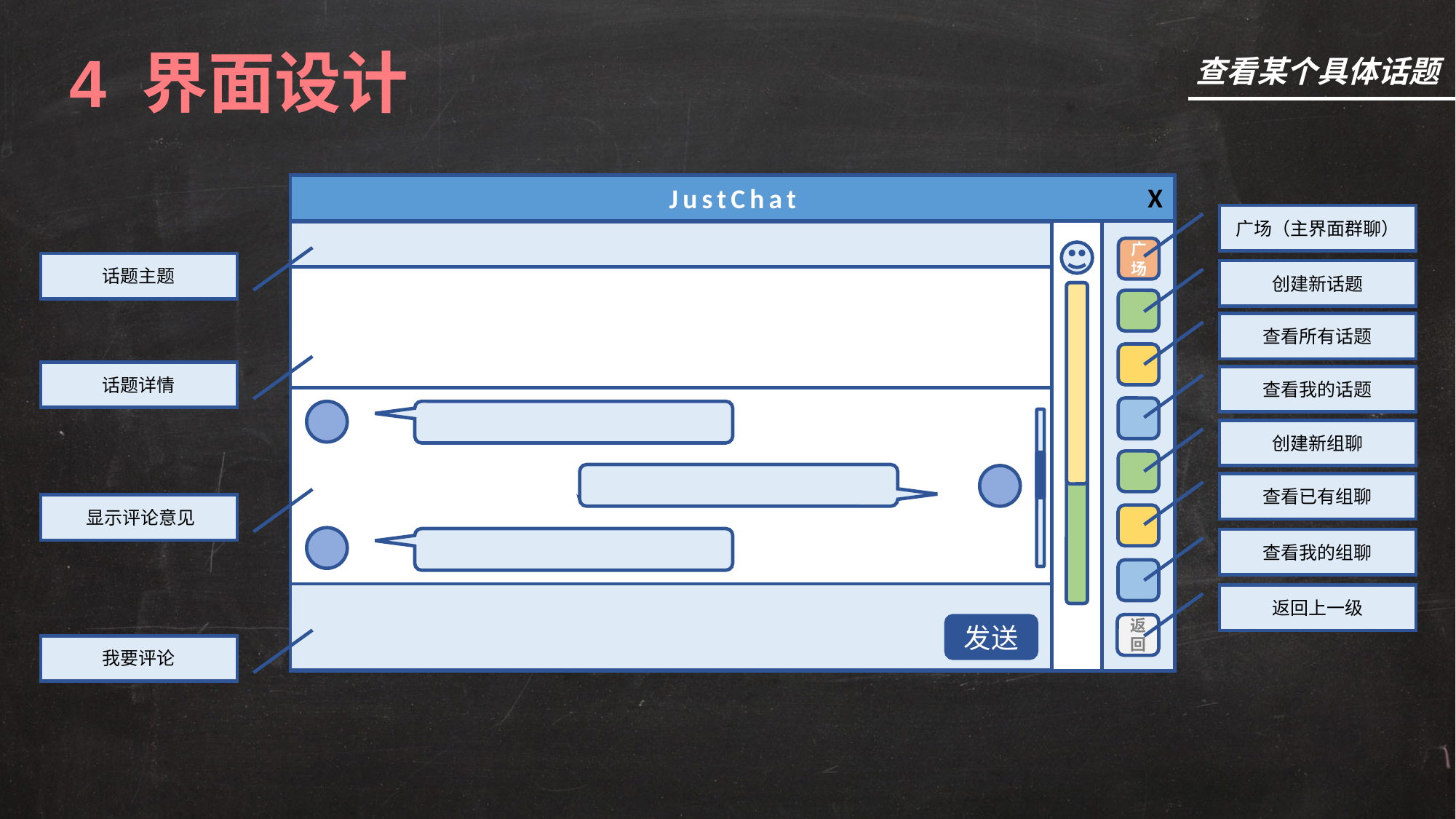

4 界面设计
查看某个具体话题

JustChat
X
广场（主界面群聊）

广场

话题主题
创建新话题

查看所有话题

查看我的话题
话题详情

创建新组聊

查看已有组聊

显示评论意见

查看我的组聊

返回上一级
返回
发送

我要评论